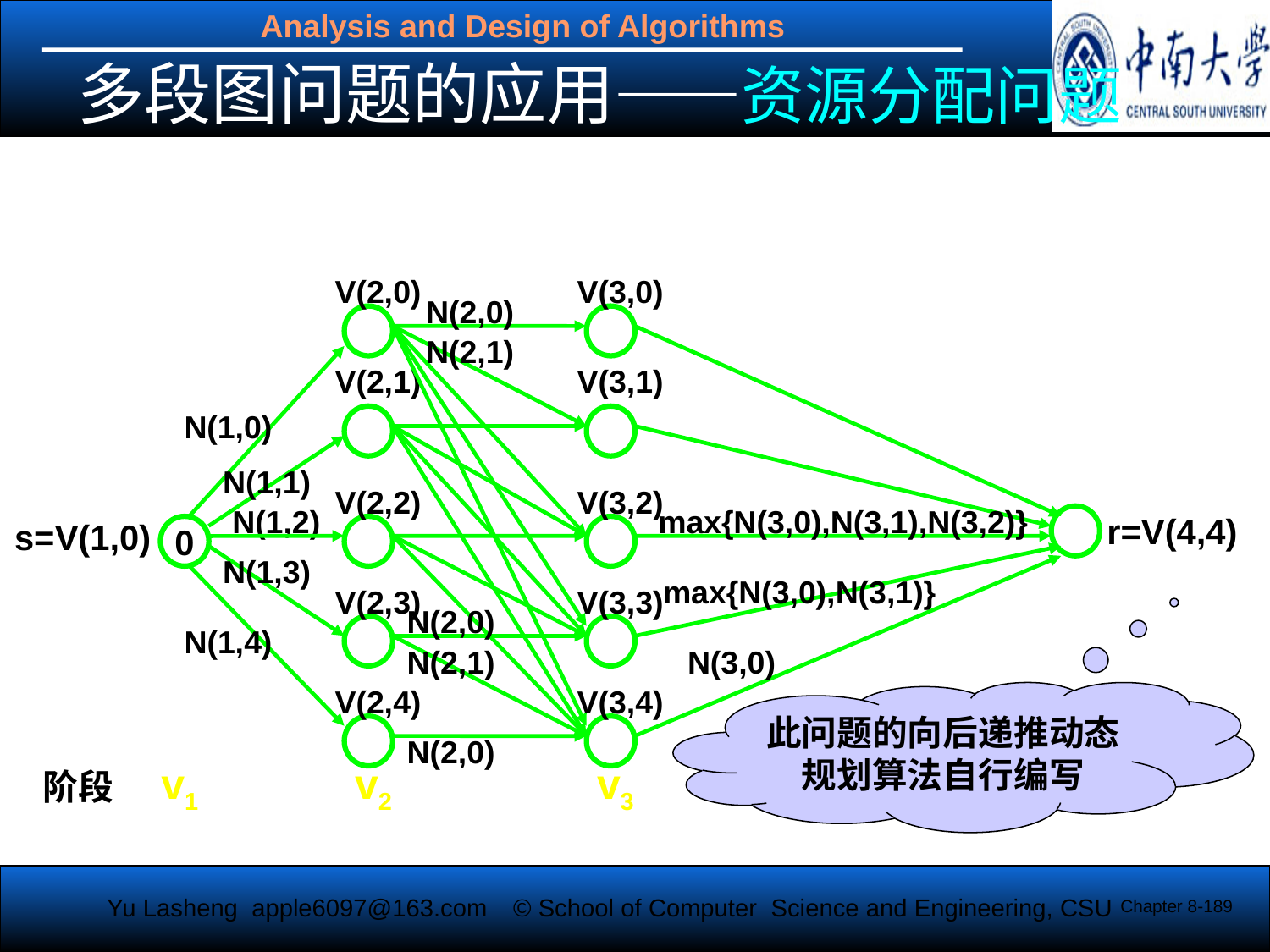

# 多段图问题的应用——资源分配问题

V(2,0)
V(3,0)
N(2,0)

N(2,1)

V(2,1)
V(3,1)
N(1,0)

N(1,1)
V(2,2)
V(3,2)
N(1,2)
max{N(3,0),N(3,1),N(3,2)}

r=V(4,4)
s=V(1,0)
0

N(1,3)

max{N(3,0),N(3,1)}

V(2,3)
V(3,3)
N(2,0)
N(1,4)

N(2,1)
N(3,0)
V(2,4)
V(3,4)

N(2,0)

阶段
v1
v2
v3
v4
此问题的向后递推动态规划算法自行编写
Chapter 8-189